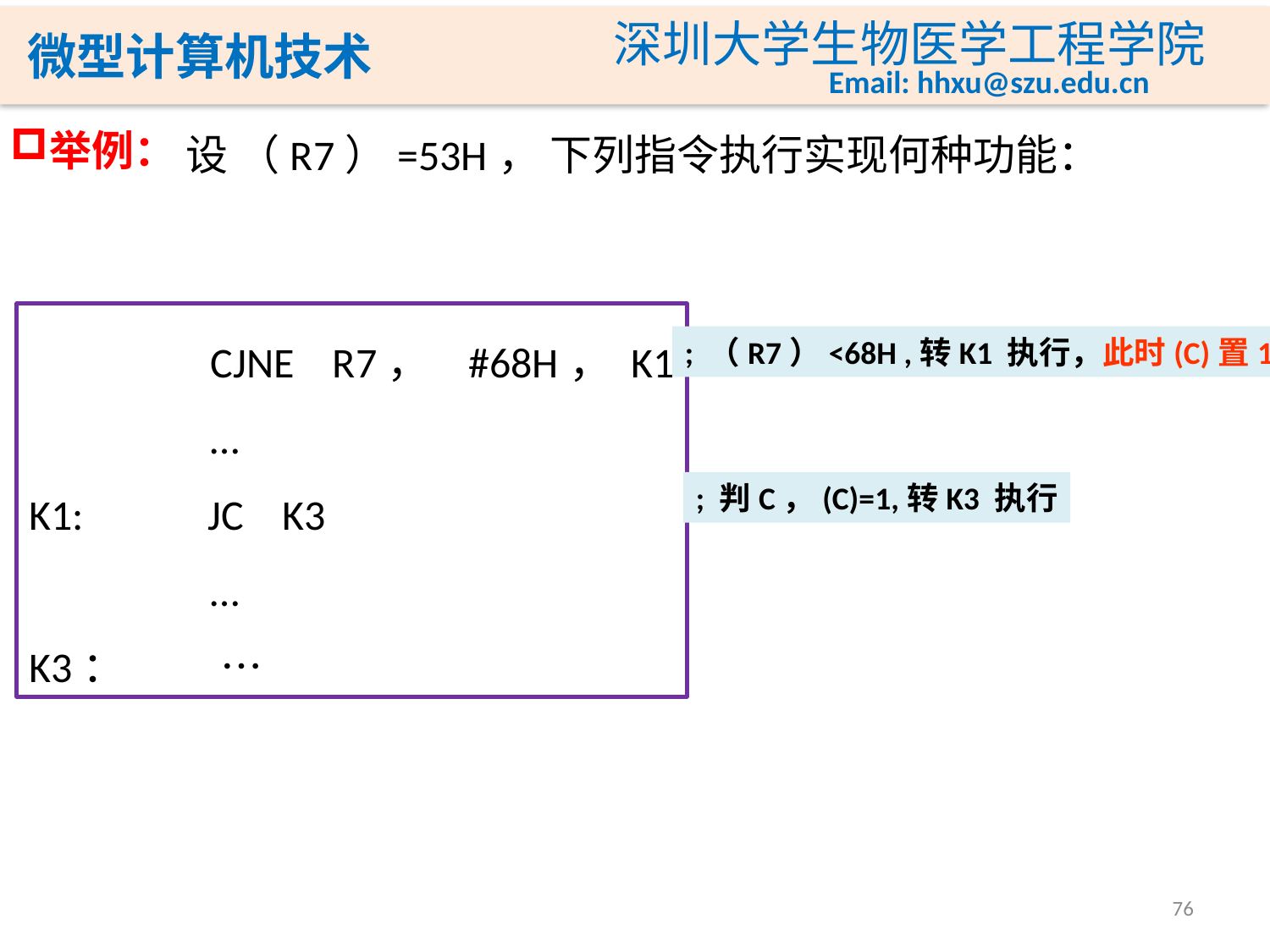

举例：
设 （R7）=53H， 下列指令执行实现何种功能：
                   CJNE    R7，   #68H， K1
                   …
K1:             JC    K3
                   …
K3：          …
; （R7）<68H ,转K1 执行，此时(C)置1
; 判C，(C)=1,转K3 执行
76